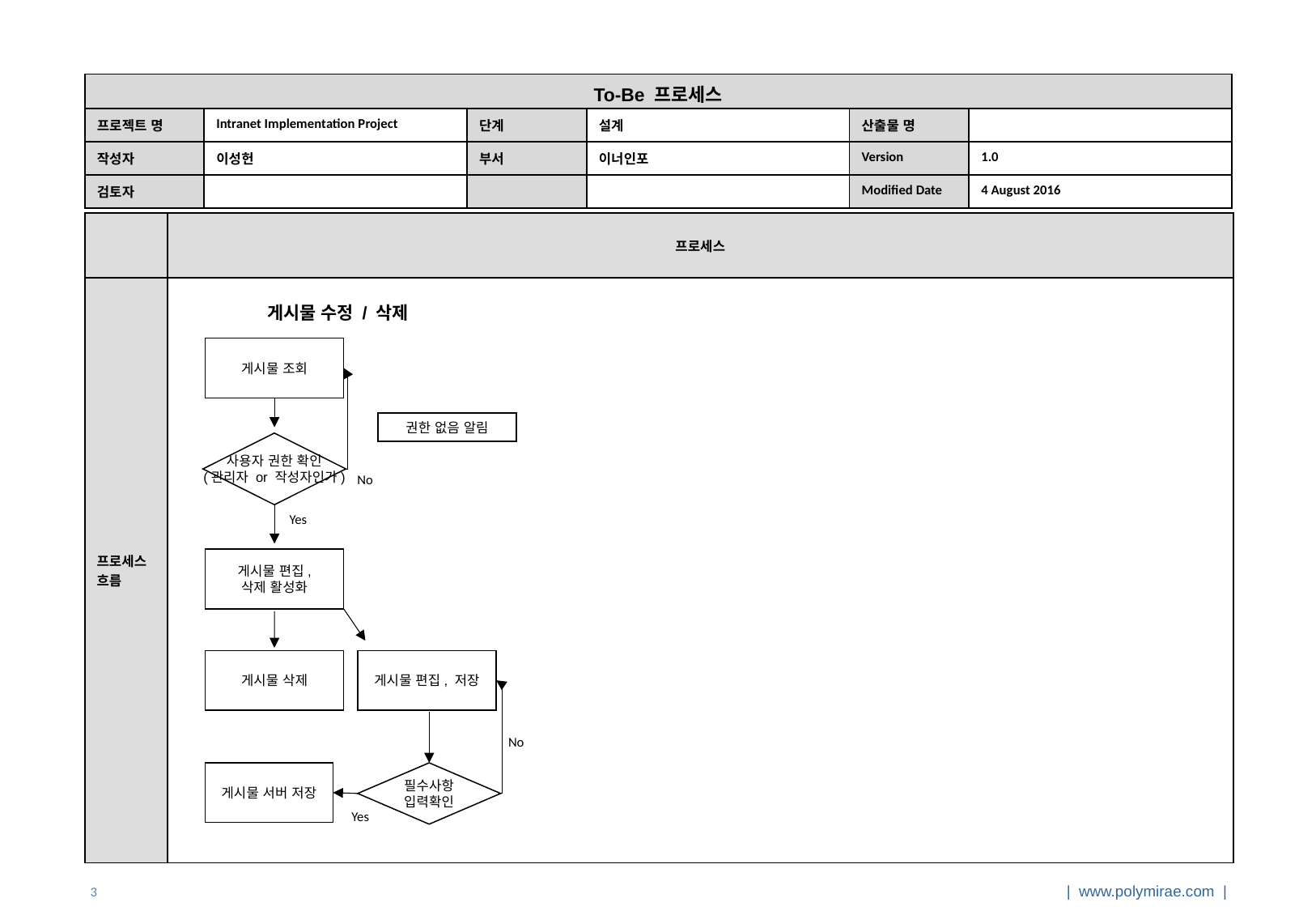

|  | 프로세스 |
| --- | --- |
| 프로세스 흐름 |  |
게시물 수정 / 삭제
게시물 조회
권한 없음 알림
사용자 권한 확인
(관리자 or 작성자인가)
No
Yes
게시물 편집,
삭제 활성화
게시물 삭제
게시물 편집, 저장
A
No
게시물 서버 저장
필수사항
입력확인
Yes
3